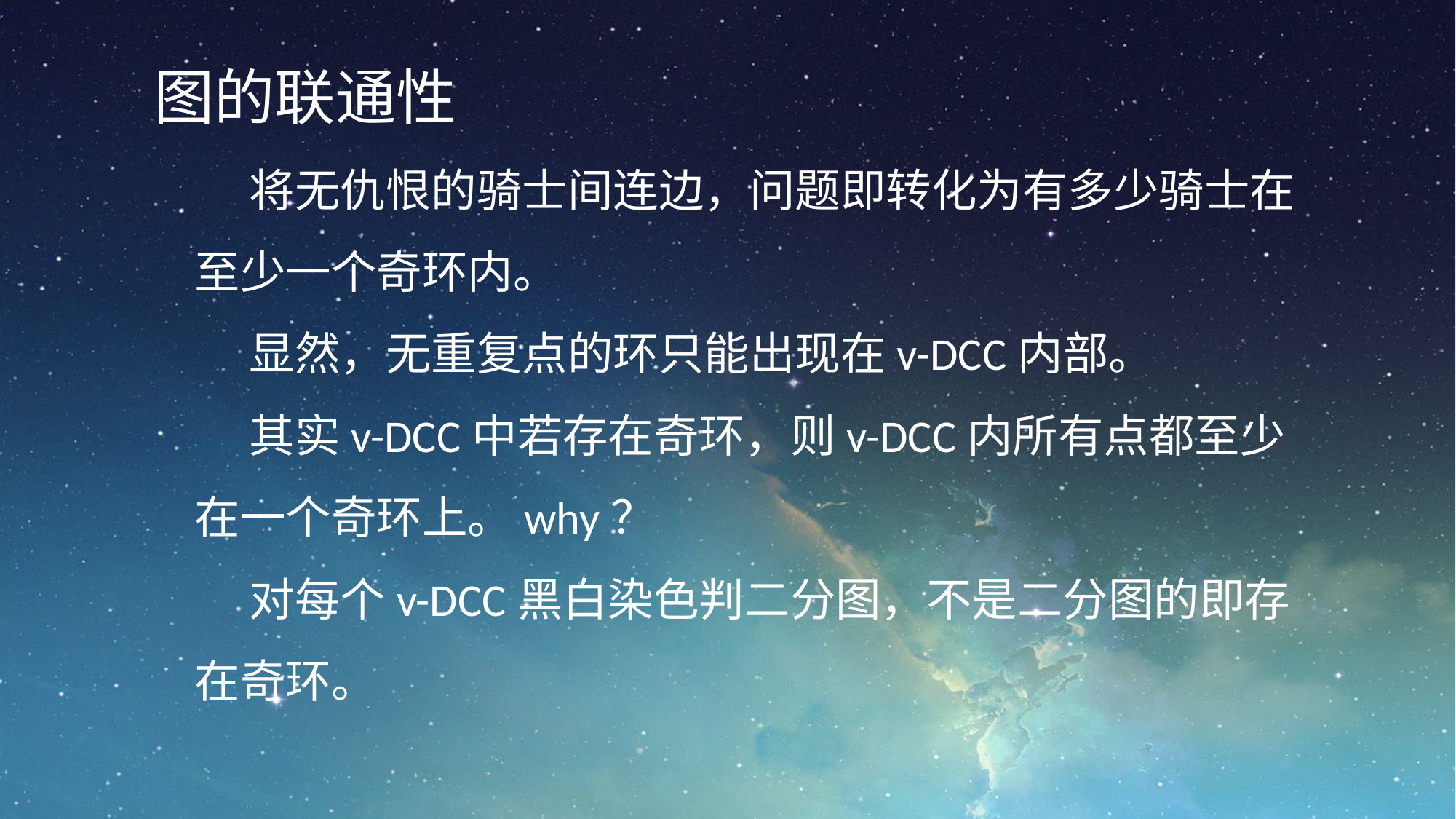

图的联通性
将无仇恨的骑士间连边，问题即转化为有多少骑士在至少一个奇环内。
显然，无重复点的环只能出现在v-DCC内部。
其实v-DCC中若存在奇环，则v-DCC内所有点都至少在一个奇环上。why？
对每个v-DCC黑白染色判二分图，不是二分图的即存在奇环。